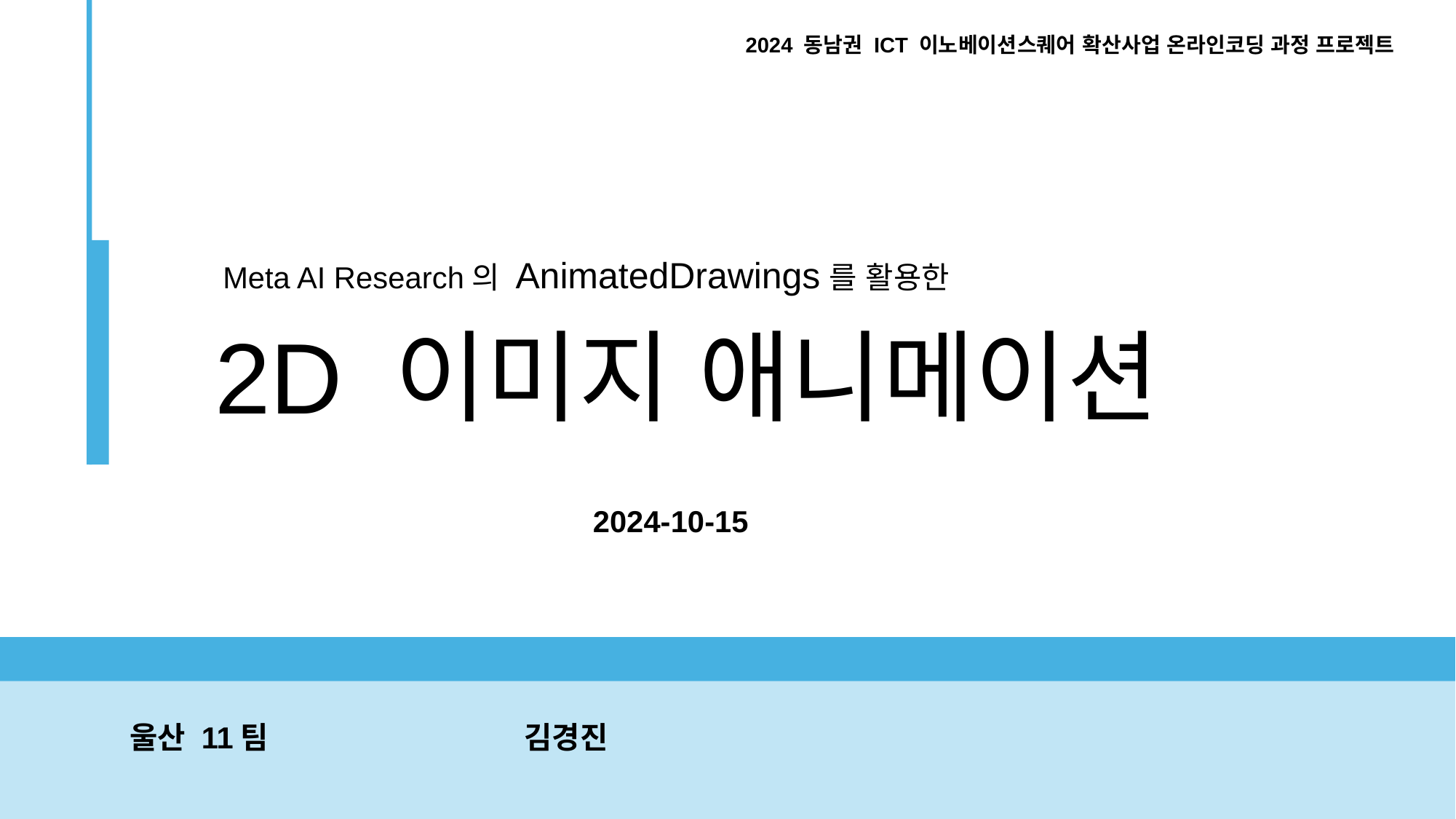

2024 동남권 ICT 이노베이션스퀘어 확산사업 온라인코딩 과정 프로젝트
Meta AI Research의 AnimatedDrawings를 활용한
2D 이미지 애니메이션
2024-10-15

울산 11팀
김경진